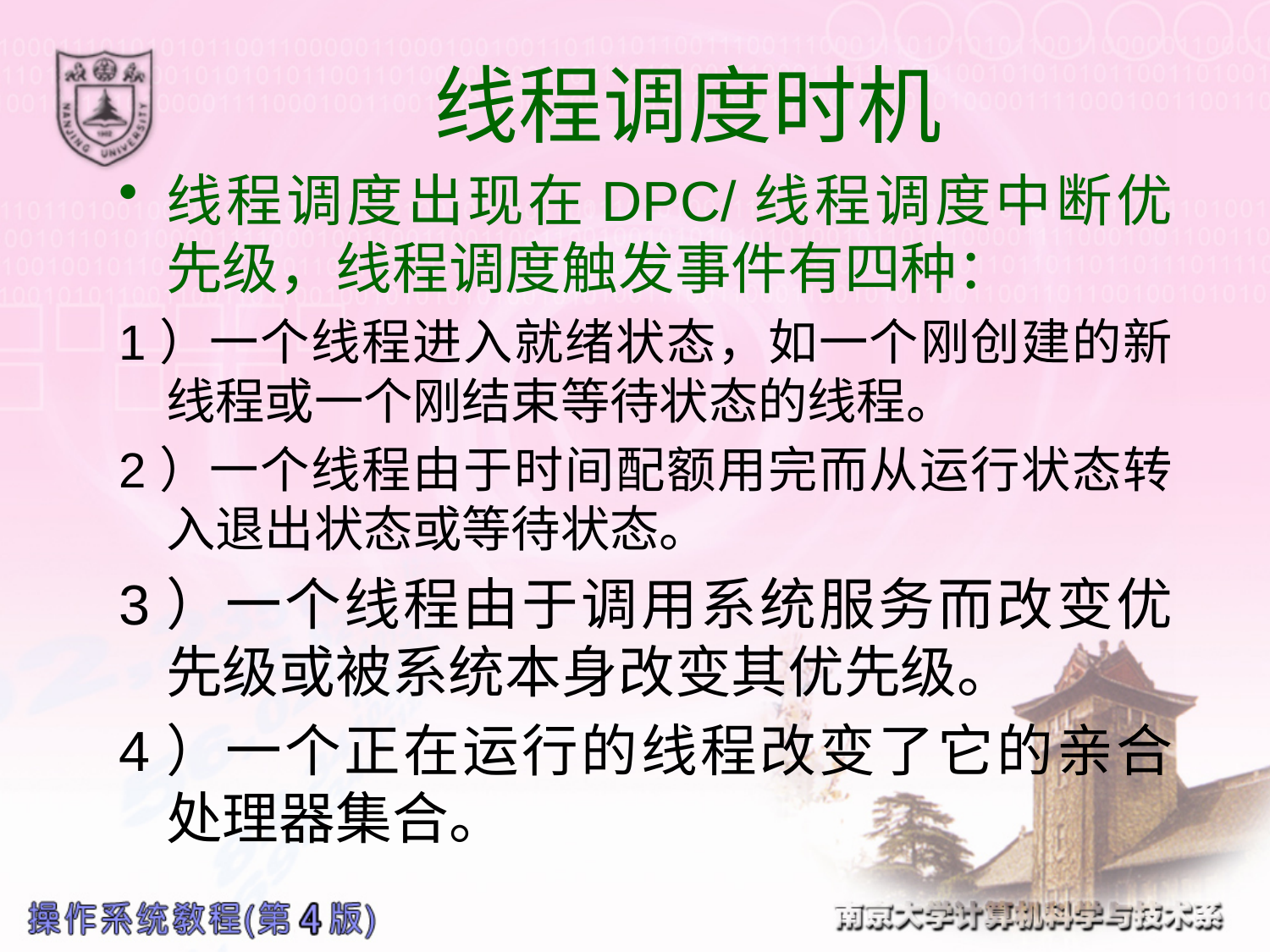

# 线程调度时机
线程调度出现在DPC/线程调度中断优先级，线程调度触发事件有四种：
1）一个线程进入就绪状态，如一个刚创建的新线程或一个刚结束等待状态的线程。
2）一个线程由于时间配额用完而从运行状态转入退出状态或等待状态。
3）一个线程由于调用系统服务而改变优先级或被系统本身改变其优先级。
4）一个正在运行的线程改变了它的亲合处理器集合。